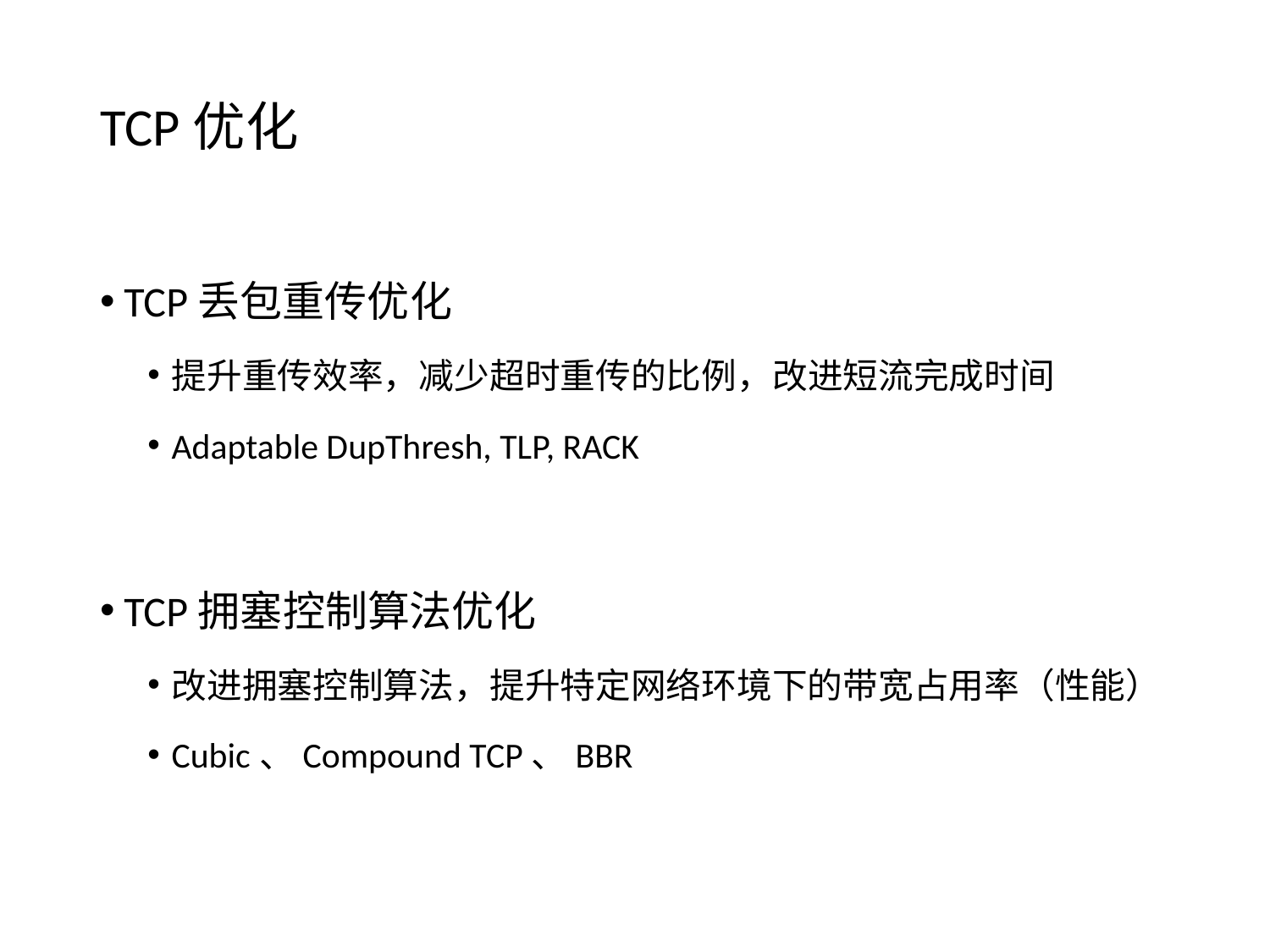

# TCP优化
TCP丢包重传优化
提升重传效率，减少超时重传的比例，改进短流完成时间
Adaptable DupThresh, TLP, RACK

TCP拥塞控制算法优化
改进拥塞控制算法，提升特定网络环境下的带宽占用率（性能）
Cubic、Compound TCP、BBR
39